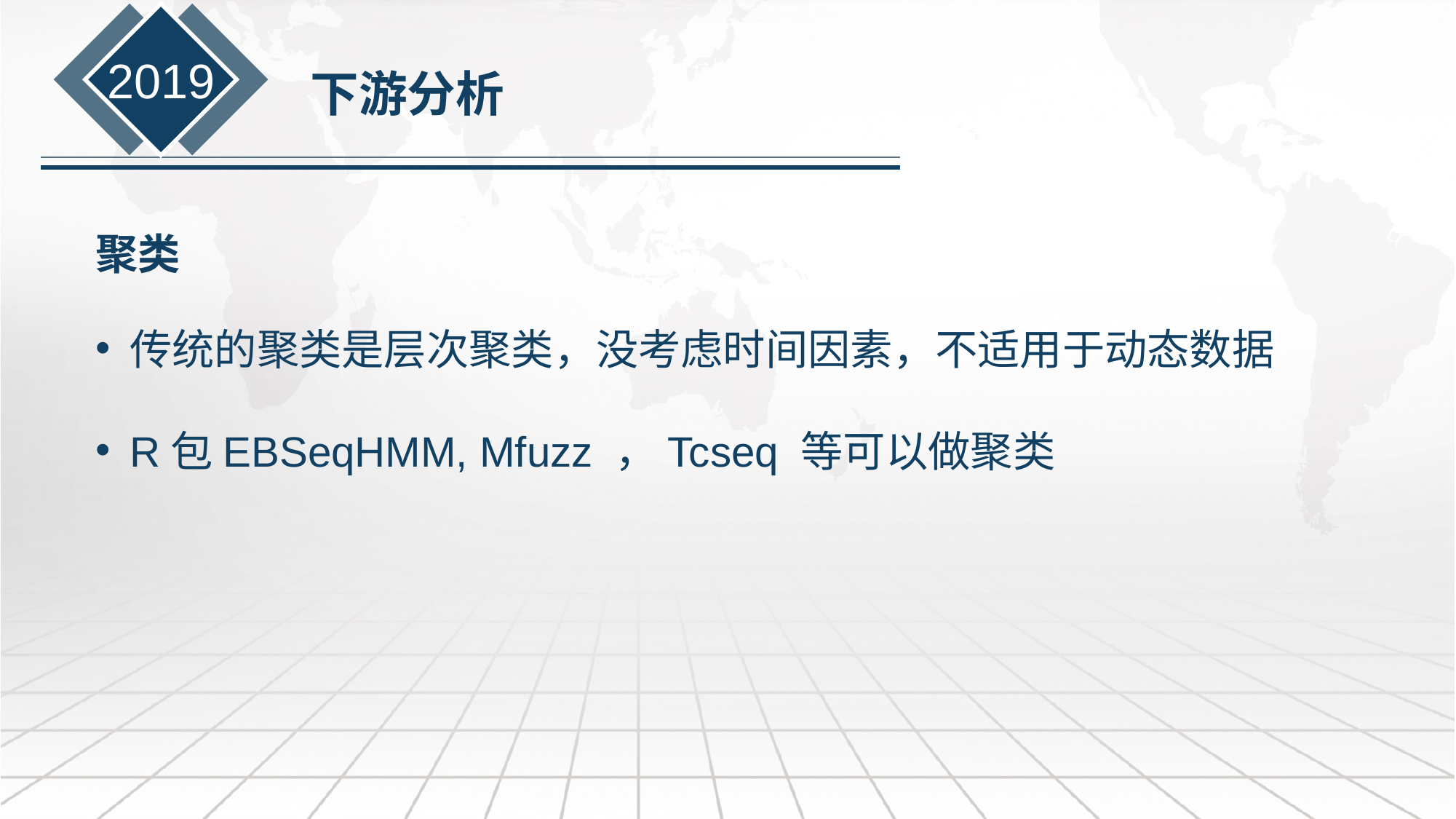

2019
下游分析
聚类
传统的聚类是层次聚类，没考虑时间因素，不适用于动态数据

R包EBSeqHMM, Mfuzz ，Tcseq 等可以做聚类